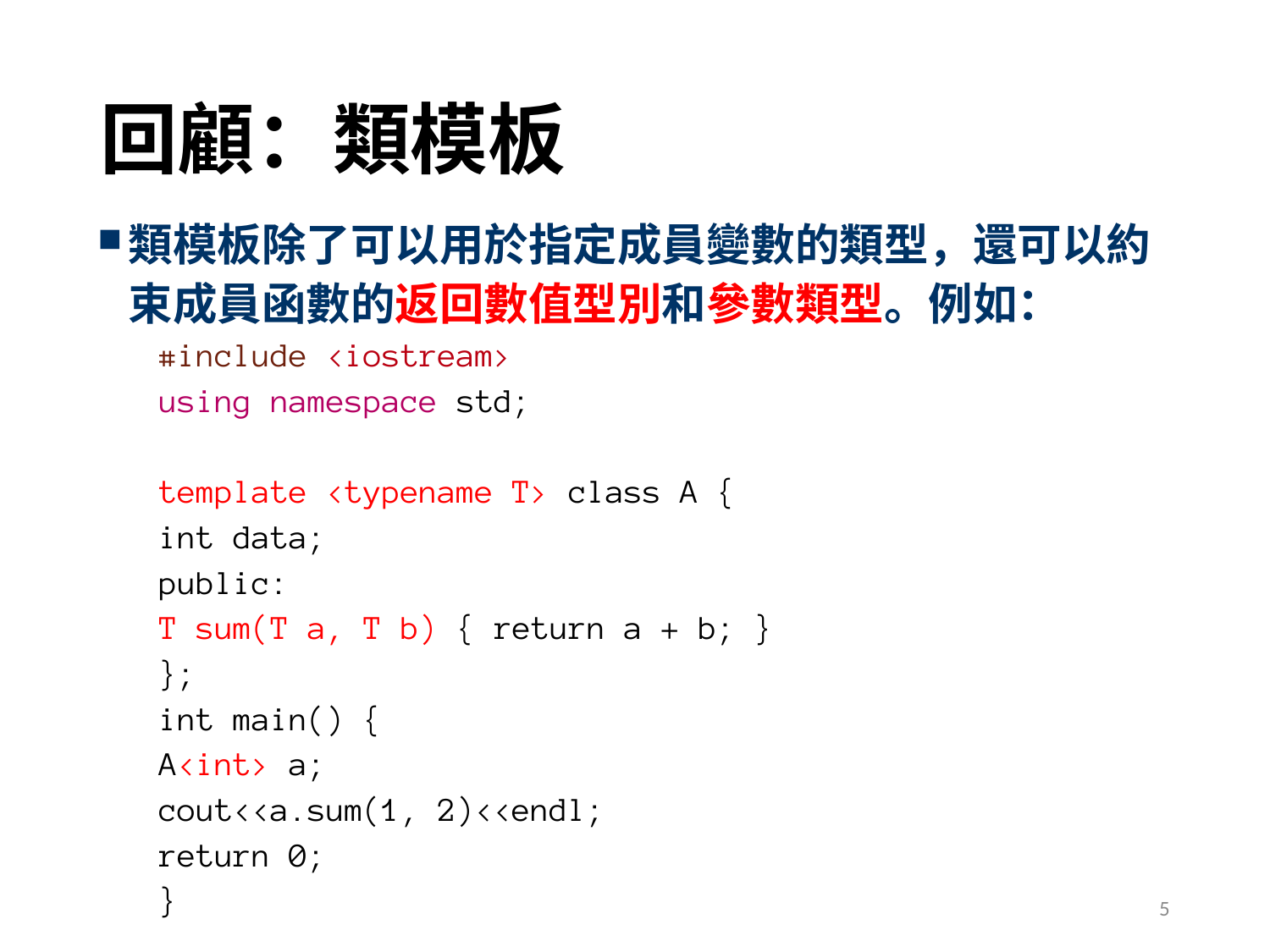

# 回顧：類模板
類模板除了可以用於指定成員變數的類型，還可以約束成員函數的返回數值型別和參數類型。例如：
#include <iostream>
using namespace std;

template <typename T> class A {
	int data;
public:
	T sum(T a, T b) { return a + b; }
};
int main() {
	A<int> a;
	cout<<a.sum(1, 2)<<endl;
	return 0;
}
5